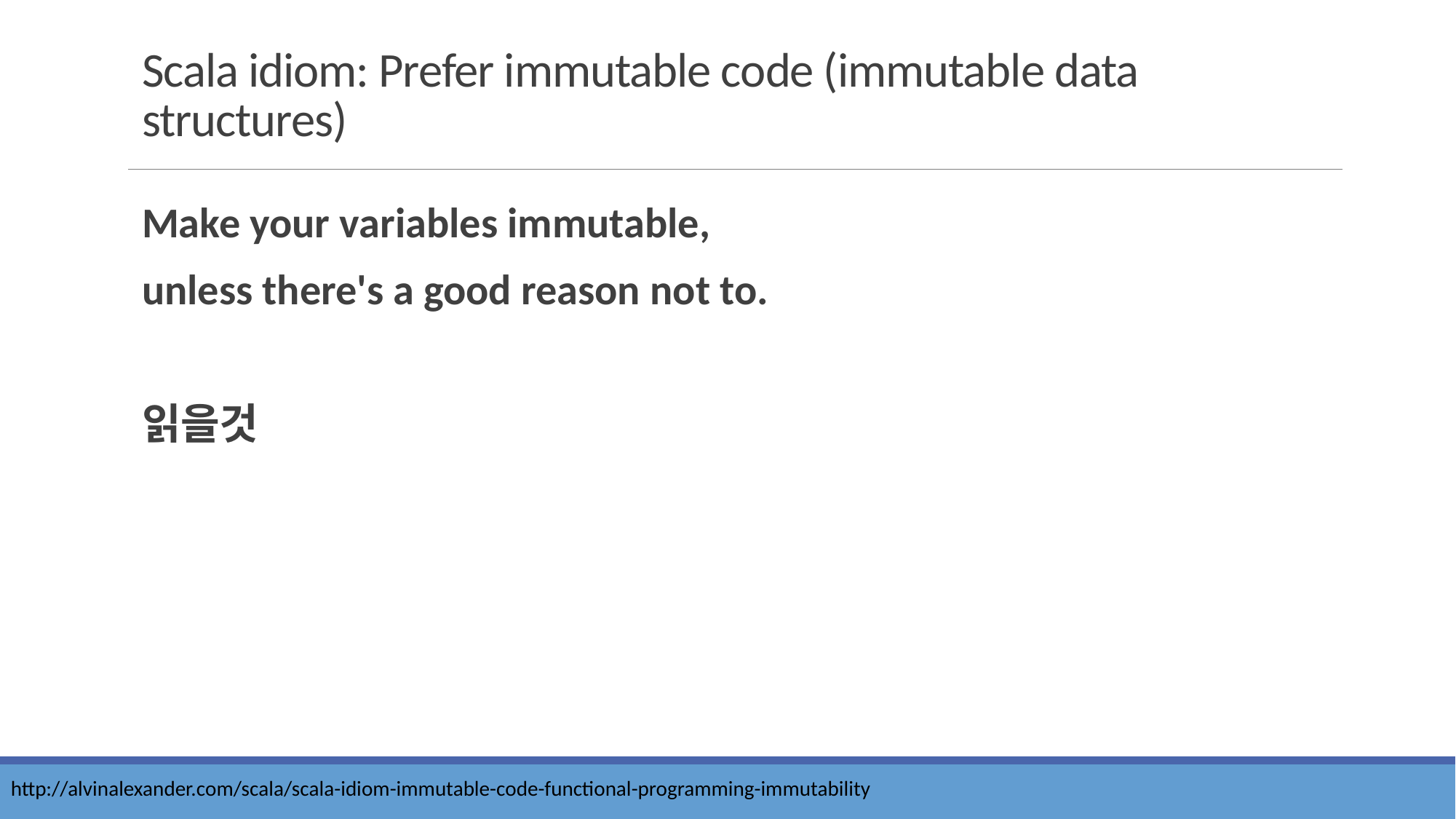

# Scala idiom: Prefer immutable code (immutable data structures)
Make your variables immutable,
unless there's a good reason not to.

읽을것
http://alvinalexander.com/scala/scala-idiom-immutable-code-functional-programming-immutability